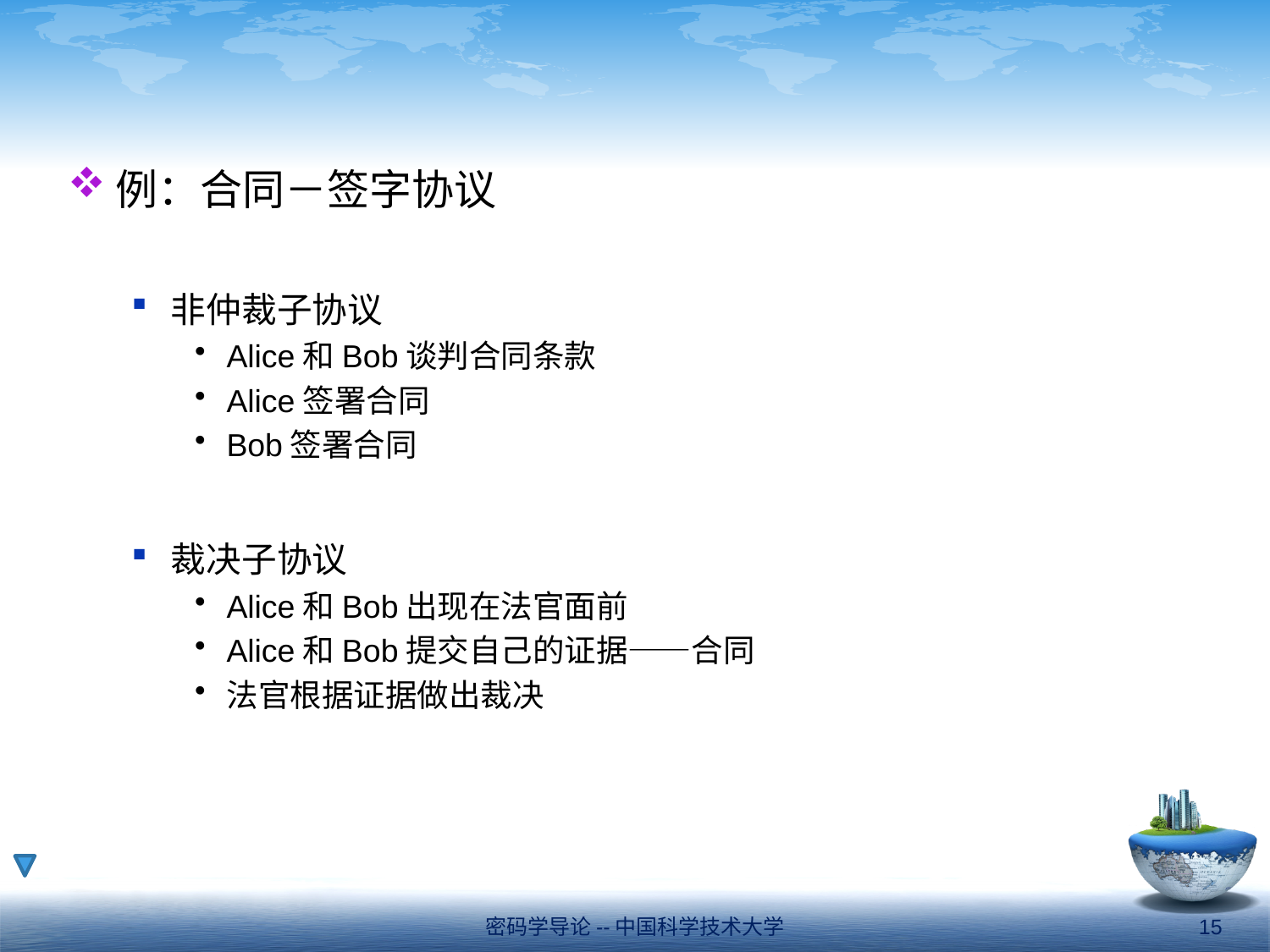

例：合同－签字协议

非仲裁子协议
Alice和Bob谈判合同条款
Alice签署合同
Bob签署合同

裁决子协议
Alice和Bob出现在法官面前
Alice和Bob提交自己的证据——合同
法官根据证据做出裁决

密码学导论--中国科学技术大学
15